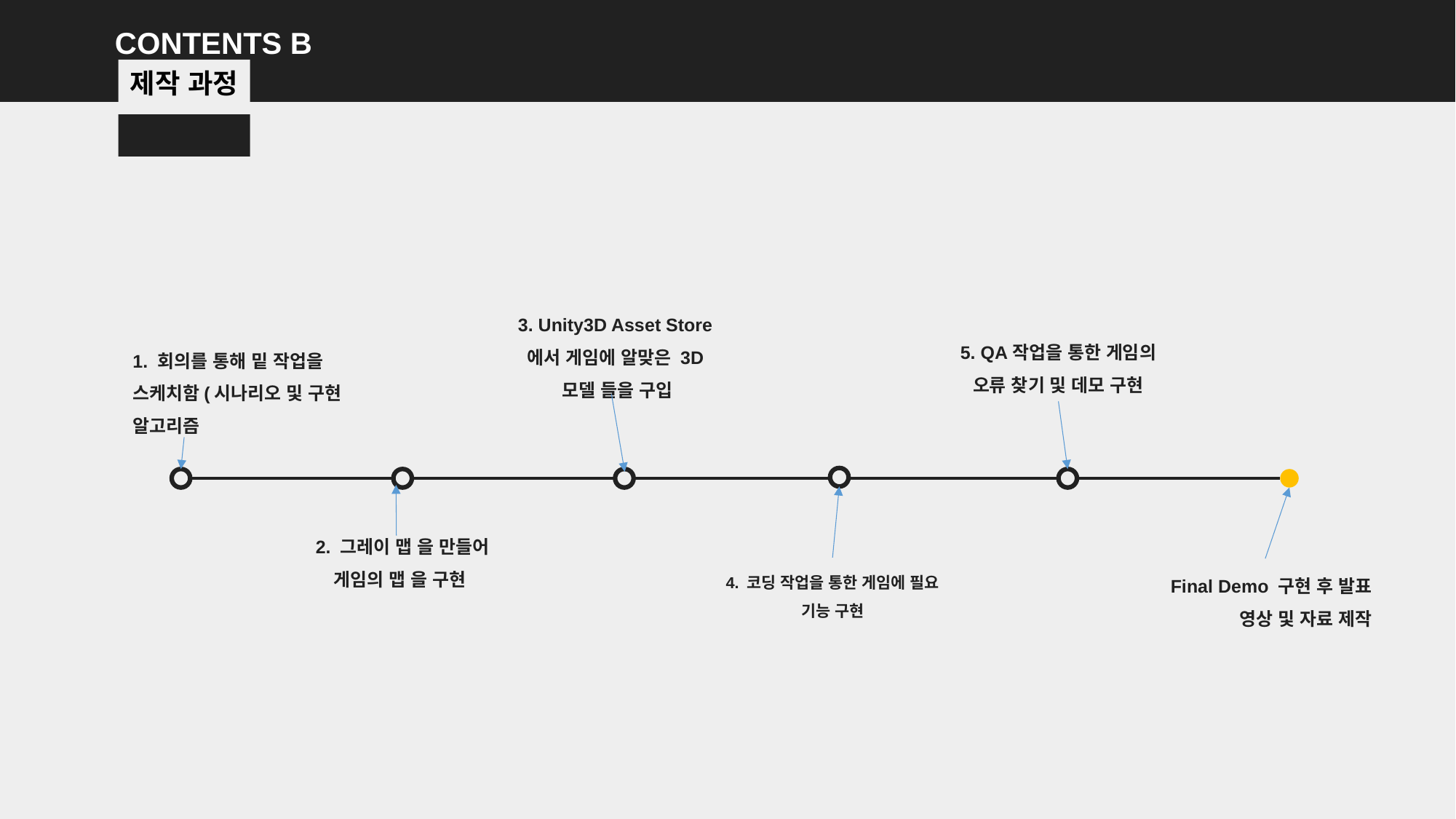

CONTENTS B

제작 과정

3. Unity3D Asset Store에서 게임에 알맞은 3D모델 들을 구입
5. QA작업을 통한 게임의 오류 찾기 및 데모 구현
1. 회의를 통해 밑 작업을  스케치함(시나리오 및 구현 알고리즘

2. 그레이 맵 을 만들어 게임의 맵 을 구현
4. 코딩 작업을 통한 게임에 필요 기능 구현
Final Demo 구현 후 발표 영상 및 자료 제작